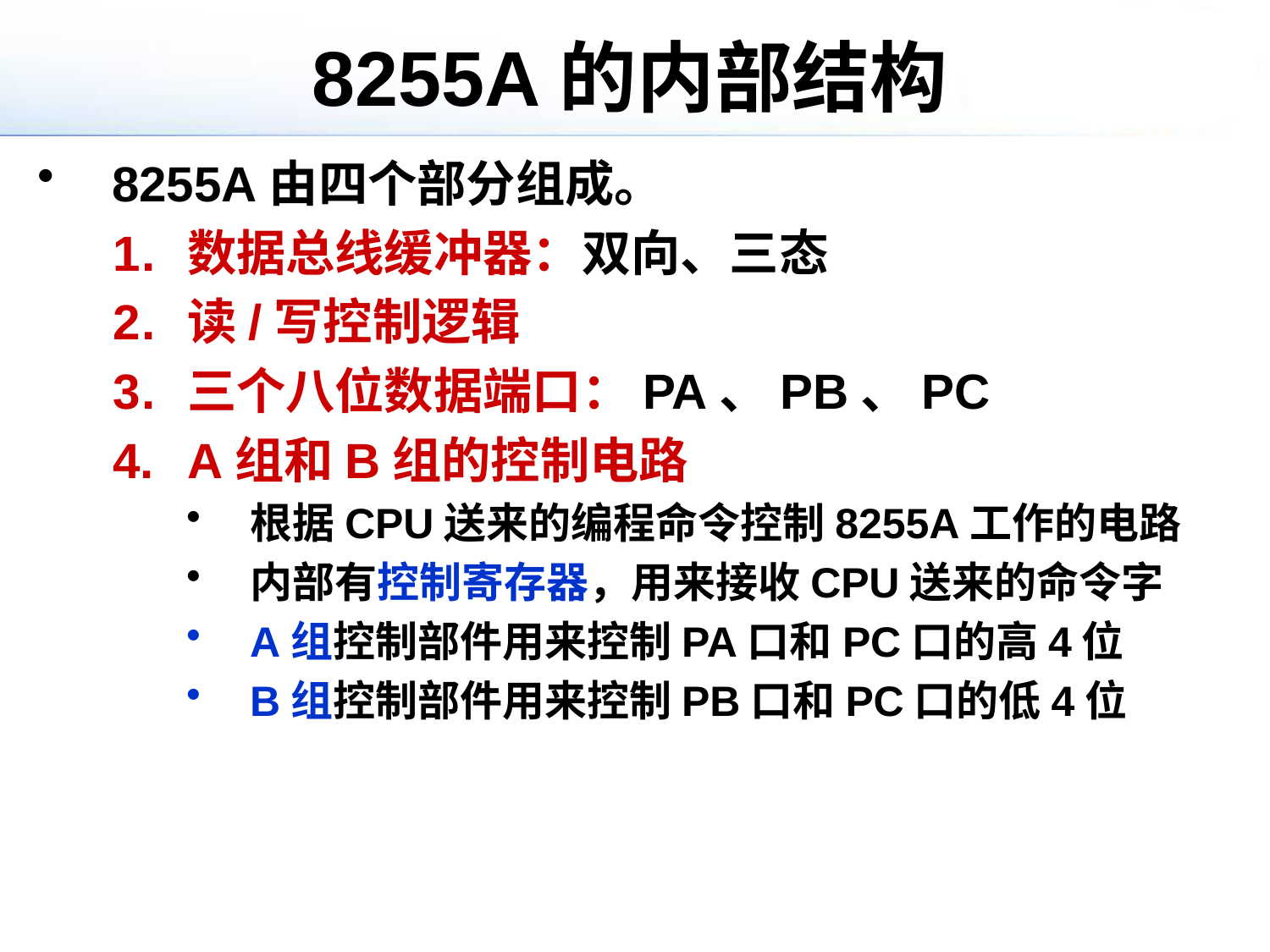

# 8255A的内部结构
8255A由四个部分组成。
数据总线缓冲器：双向、三态
读/写控制逻辑
三个八位数据端口：PA、PB、PC
A组和B组的控制电路
根据CPU送来的编程命令控制8255A工作的电路
内部有控制寄存器，用来接收CPU送来的命令字
A组控制部件用来控制PA口和PC口的高4位
B组控制部件用来控制PB口和PC口的低4位